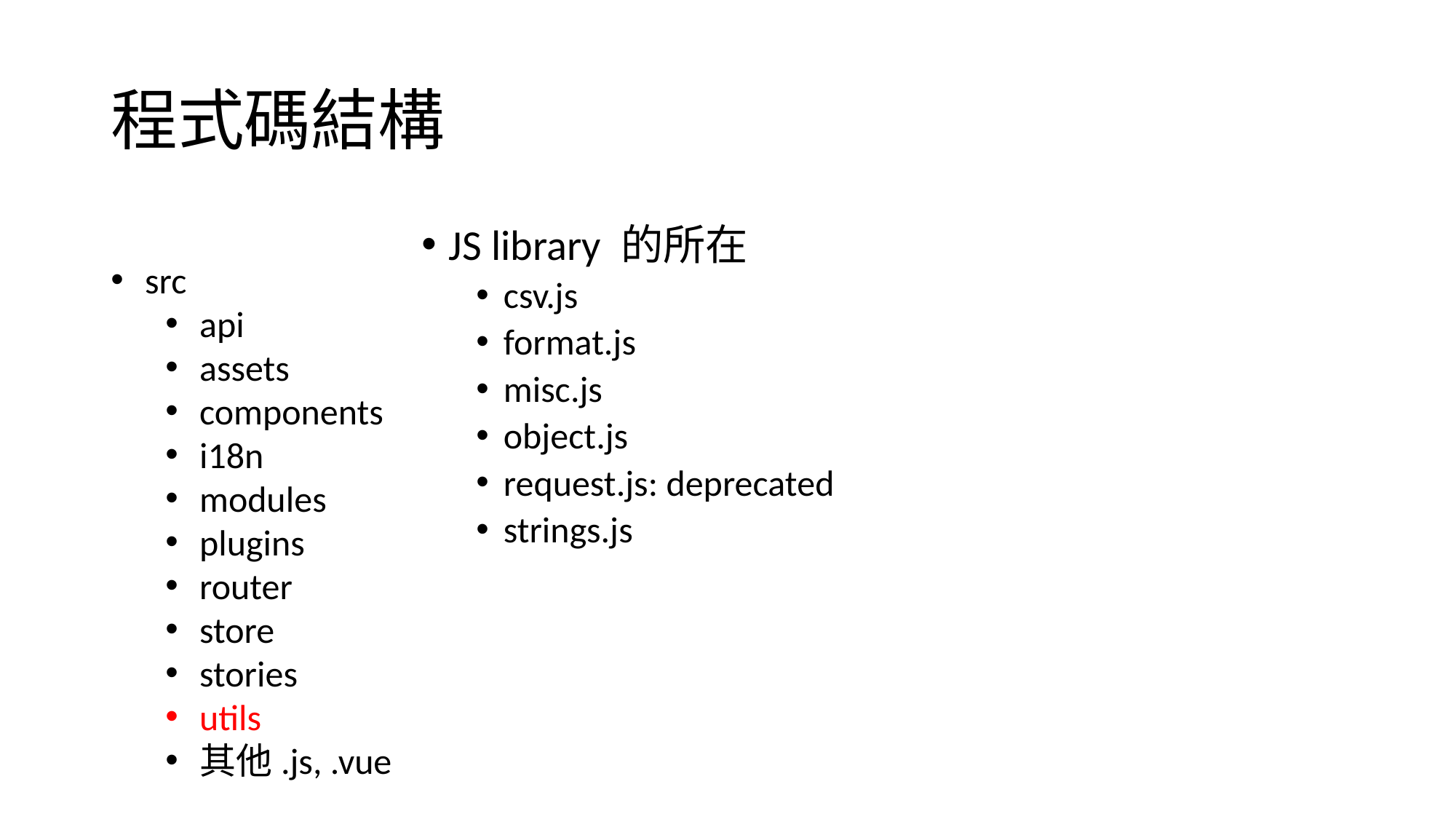

# 程式碼結構
JS library 的所在
csv.js
format.js
misc.js
object.js
request.js: deprecated
strings.js
src
api
assets
components
i18n
modules
plugins
router
store
stories
utils
其他.js, .vue